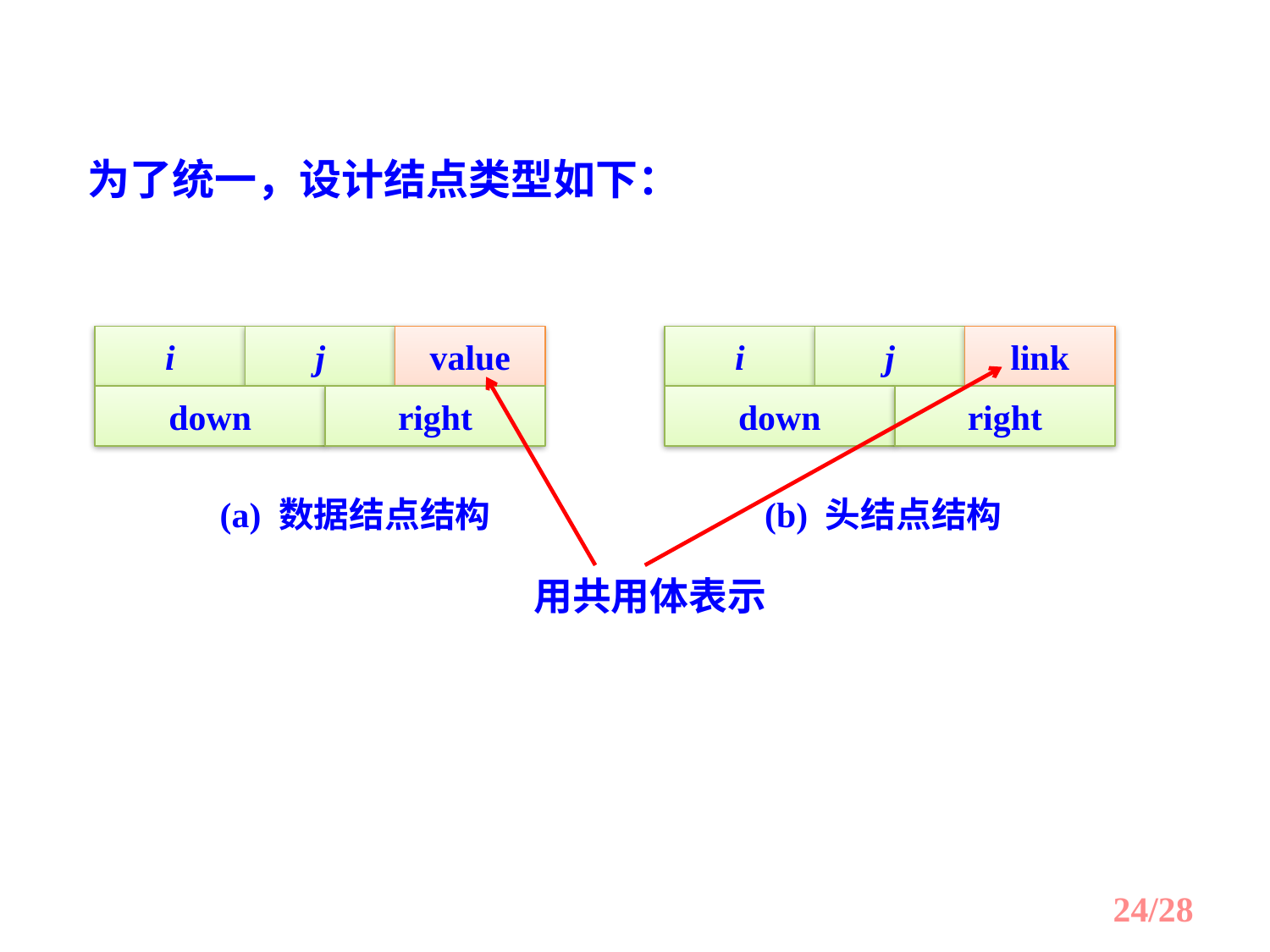

为了统一，设计结点类型如下：
i
j
value
i
j
link
用共用体表示
down
right
down
right

 (a) 数据结点结构                                 (b) 头结点结构
24/28